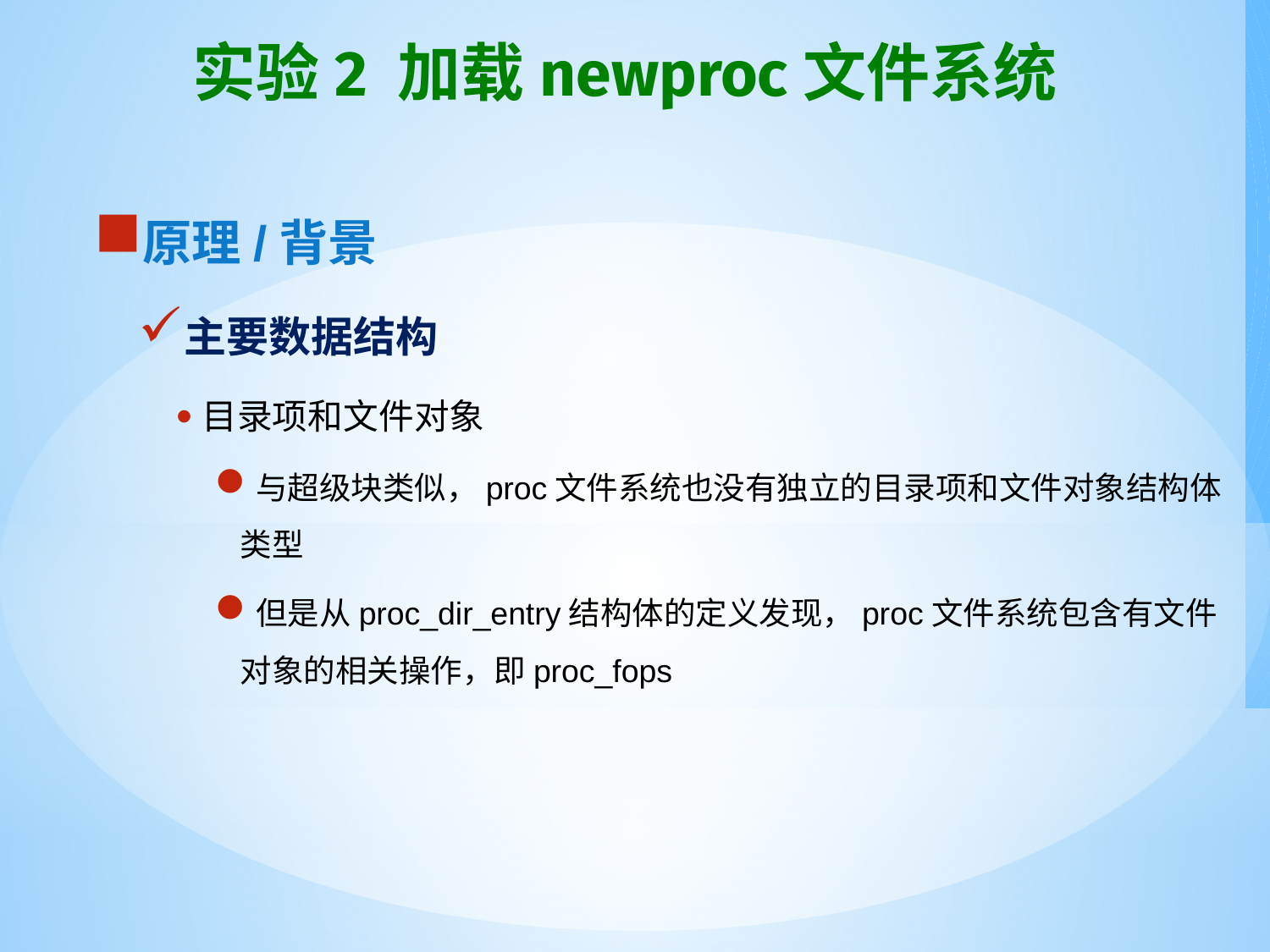

# 实验2 加载newproc文件系统
原理/背景
主要数据结构
目录项和文件对象
与超级块类似，proc文件系统也没有独立的目录项和文件对象结构体类型
但是从proc_dir_entry结构体的定义发现，proc文件系统包含有文件对象的相关操作，即proc_fops